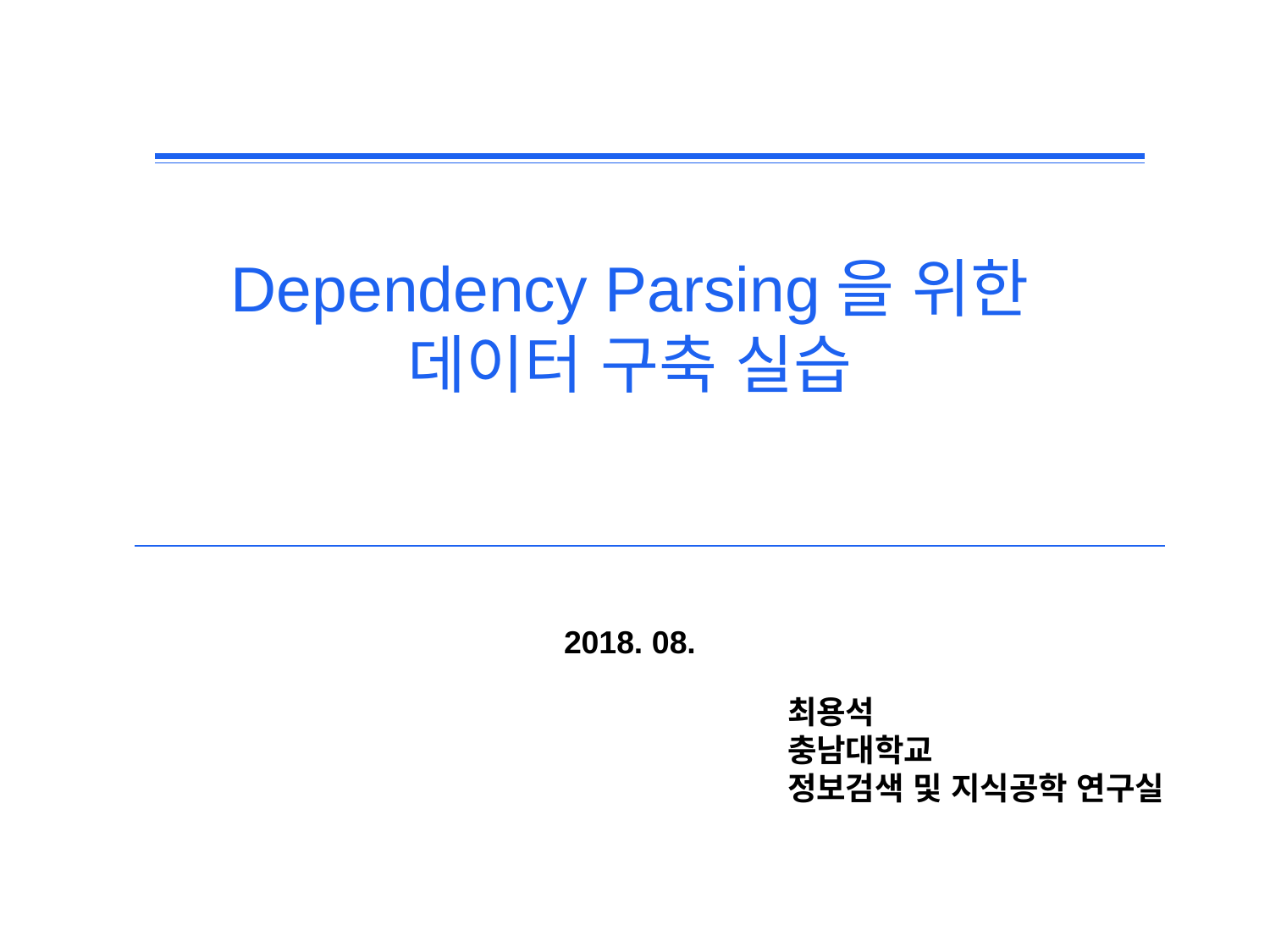

Dependency Parsing을 위한
데이터 구축 실습
2018. 08.
최용석
충남대학교
정보검색 및 지식공학 연구실